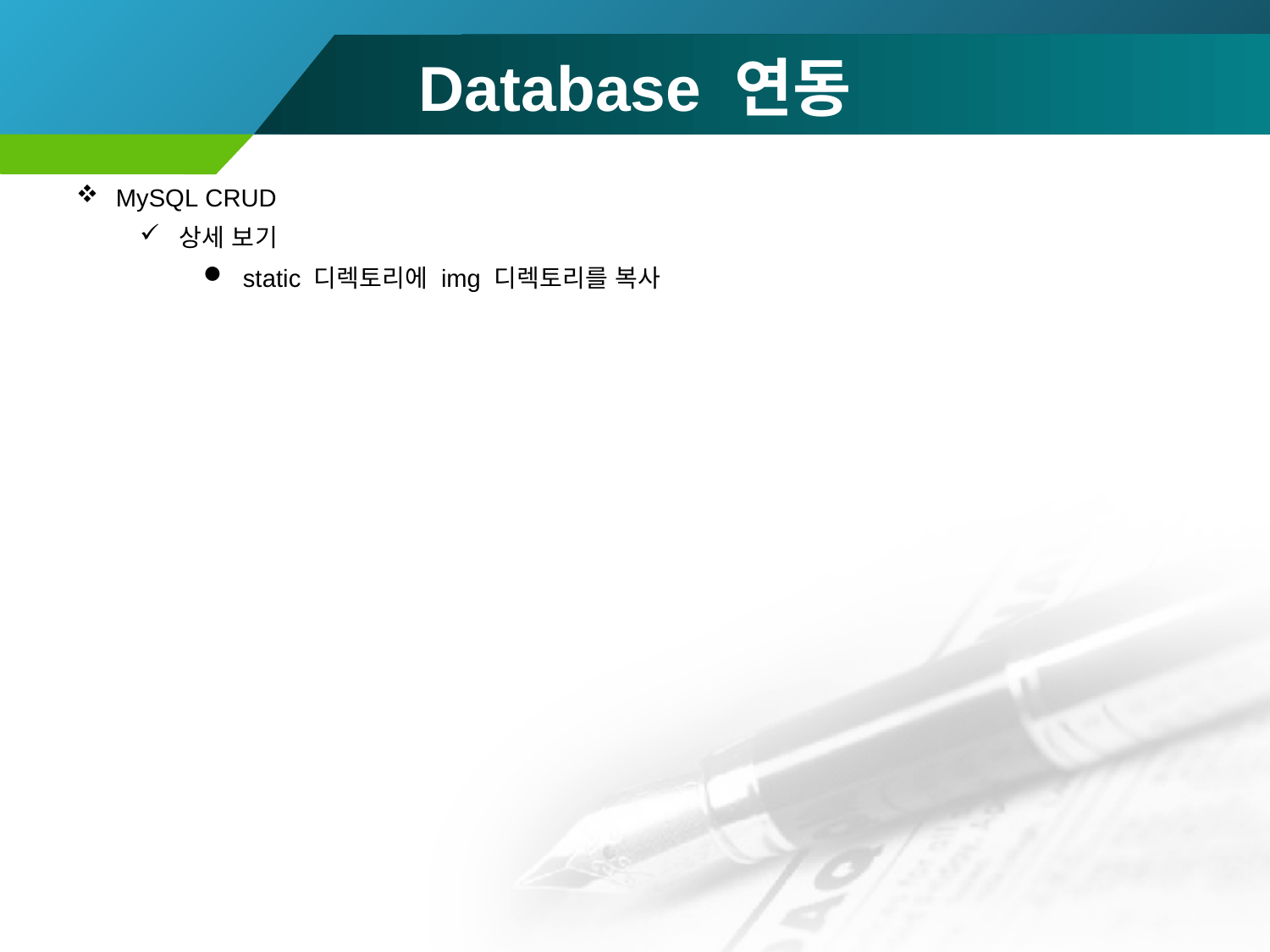

# Database 연동
MySQL CRUD
상세 보기
static 디렉토리에 img 디렉토리를 복사